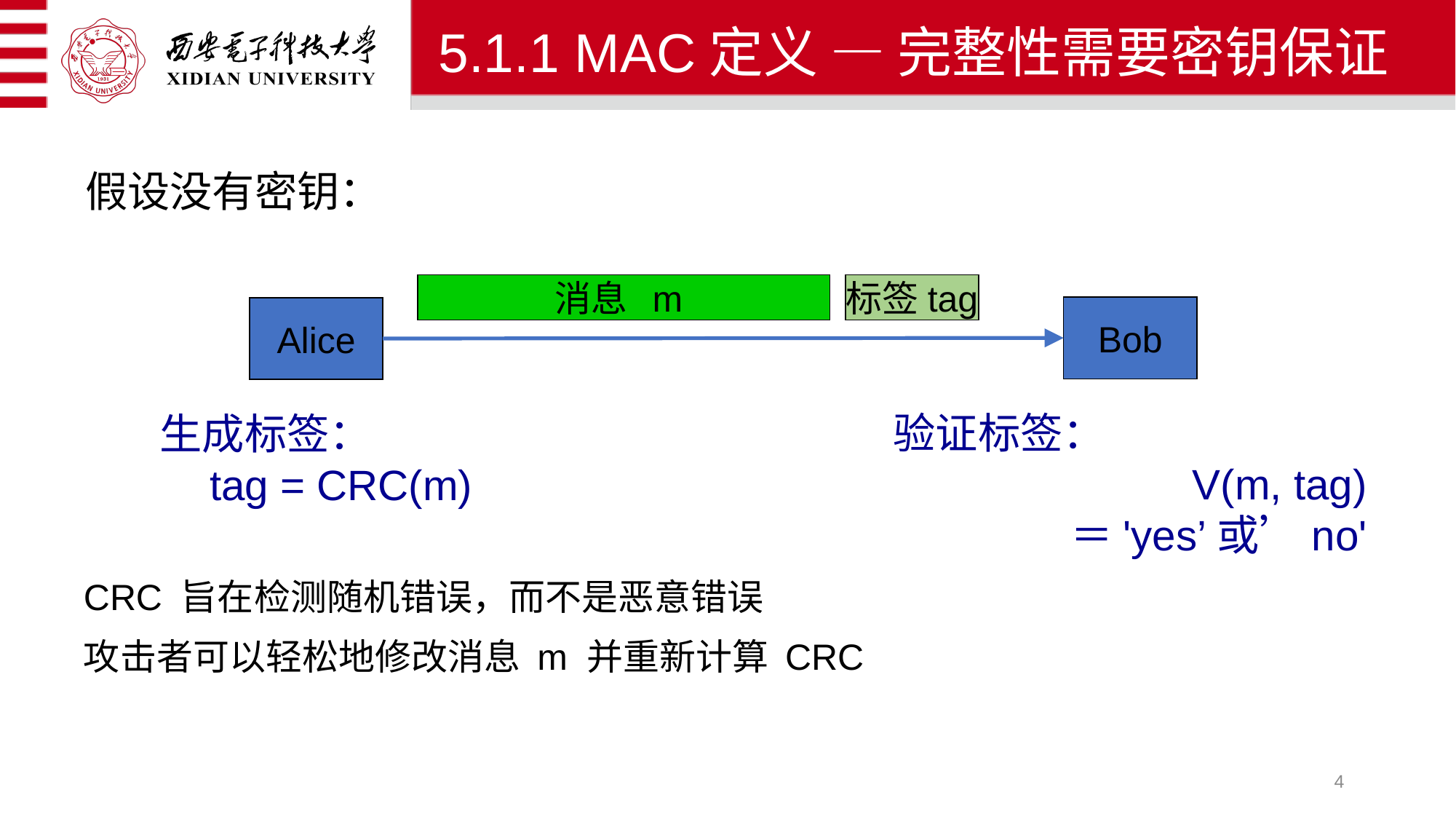

# 5.1.1 MAC定义 — 完整性需要密钥保证
假设没有密钥：
消息  m
标签tag
Bob
Alice
验证标签：
V(m, tag) ＝'yes’或’no'
生成标签：
tag = CRC(m)
CRC 旨在检测随机错误，而不是恶意错误
攻击者可以轻松地修改消息 m 并重新计算 CRC
4